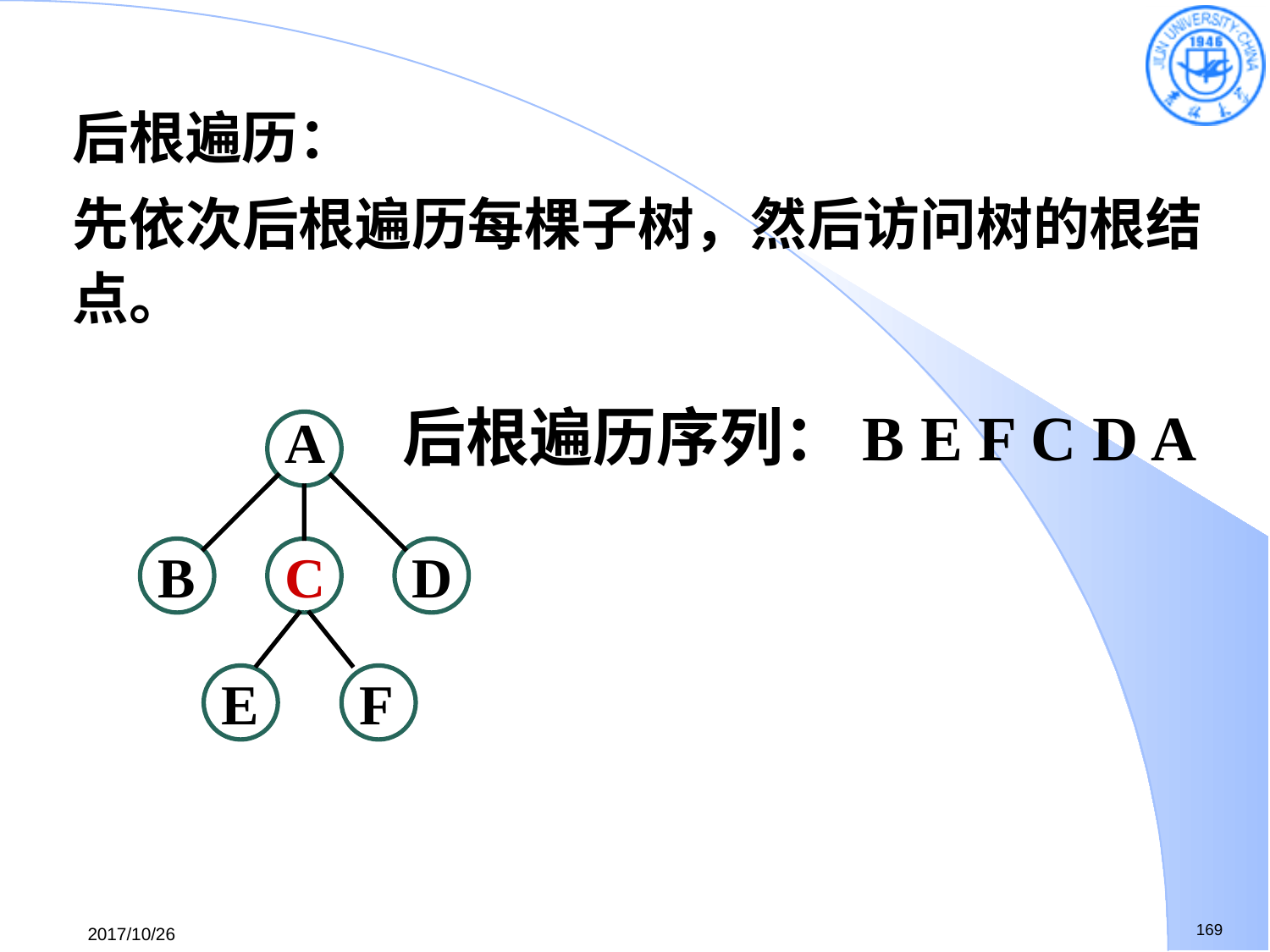

后根遍历：
先依次后根遍历每棵子树，然后访问树的根结点。
后根遍历序列：B E F C D A
A

B

C

D

E

F